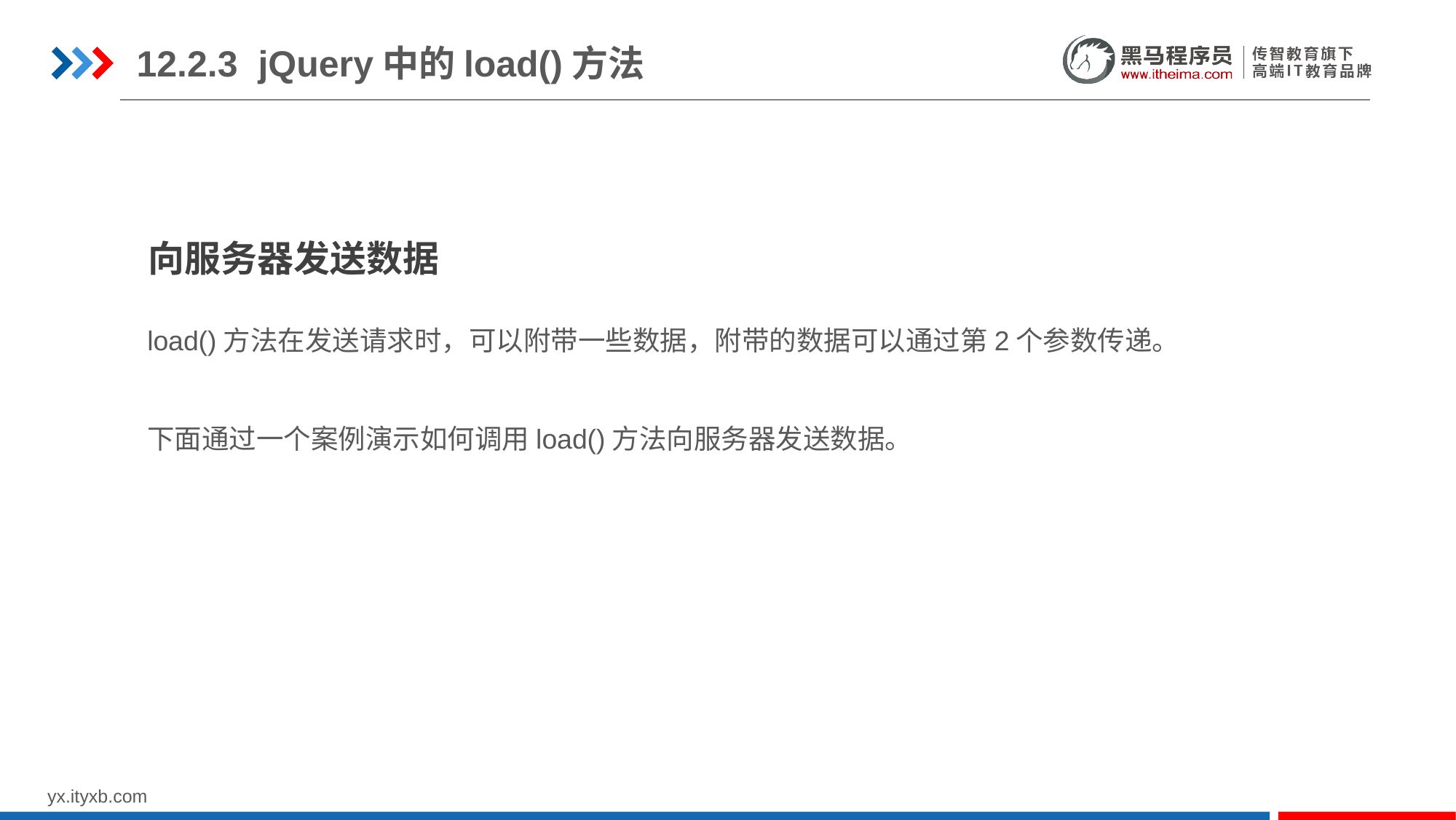

12.2.3  jQuery中的load()方法
向服务器发送数据
load()方法在发送请求时，可以附带一些数据，附带的数据可以通过第2个参数传递。

下面通过一个案例演示如何调用load()方法向服务器发送数据。